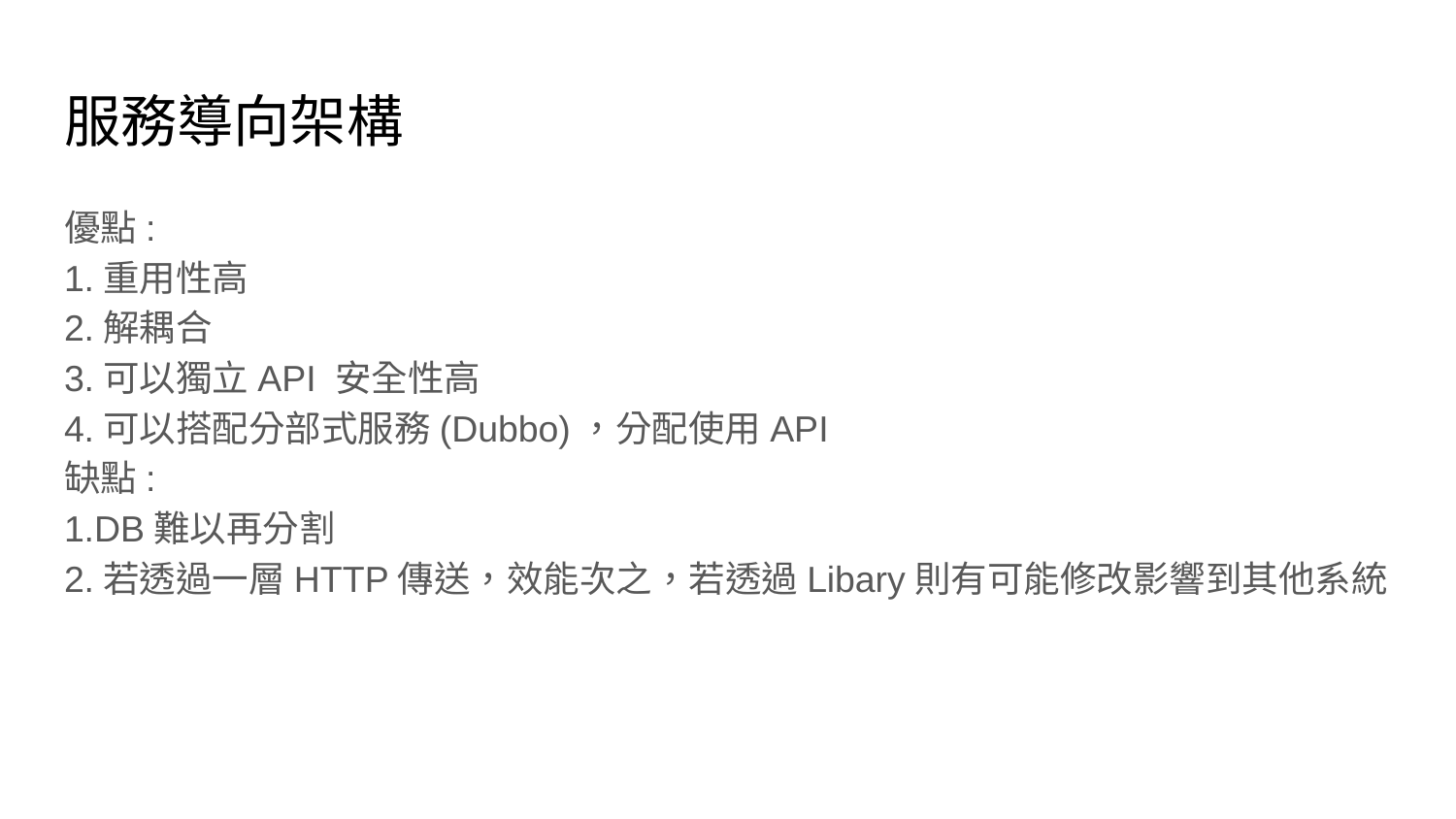

# 服務導向架構
優點:
1.重用性高
2.解耦合
3.可以獨立API 安全性高
4.可以搭配分部式服務(Dubbo)，分配使用API
缺點:
1.DB難以再分割
2.若透過一層HTTP傳送，效能次之，若透過Libary則有可能修改影響到其他系統